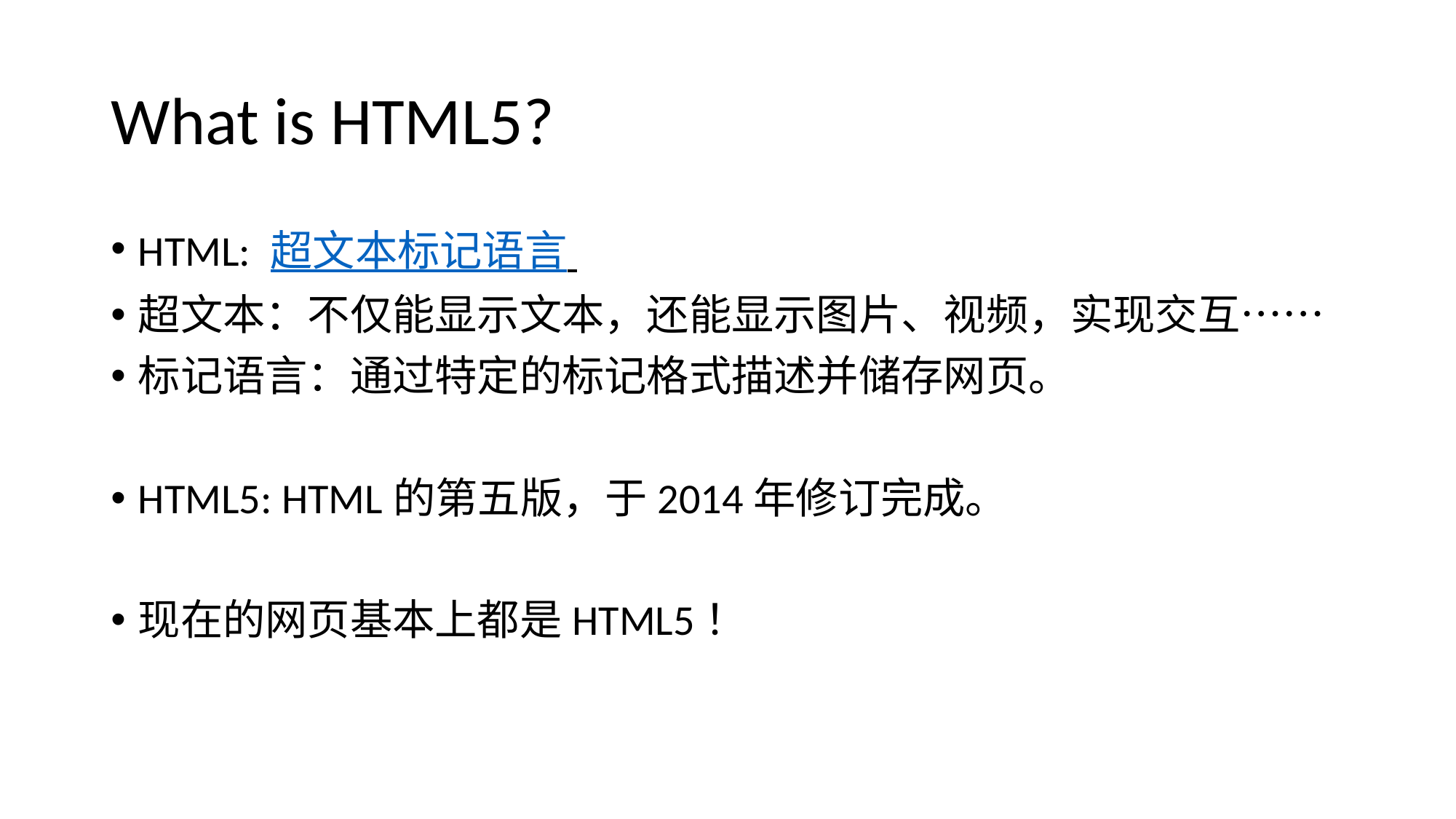

# What is HTML5?
HTML: 超文本标记语言
超文本：不仅能显示文本，还能显示图片、视频，实现交互……
标记语言：通过特定的标记格式描述并储存网页。

HTML5: HTML的第五版，于2014年修订完成。

现在的网页基本上都是HTML5！